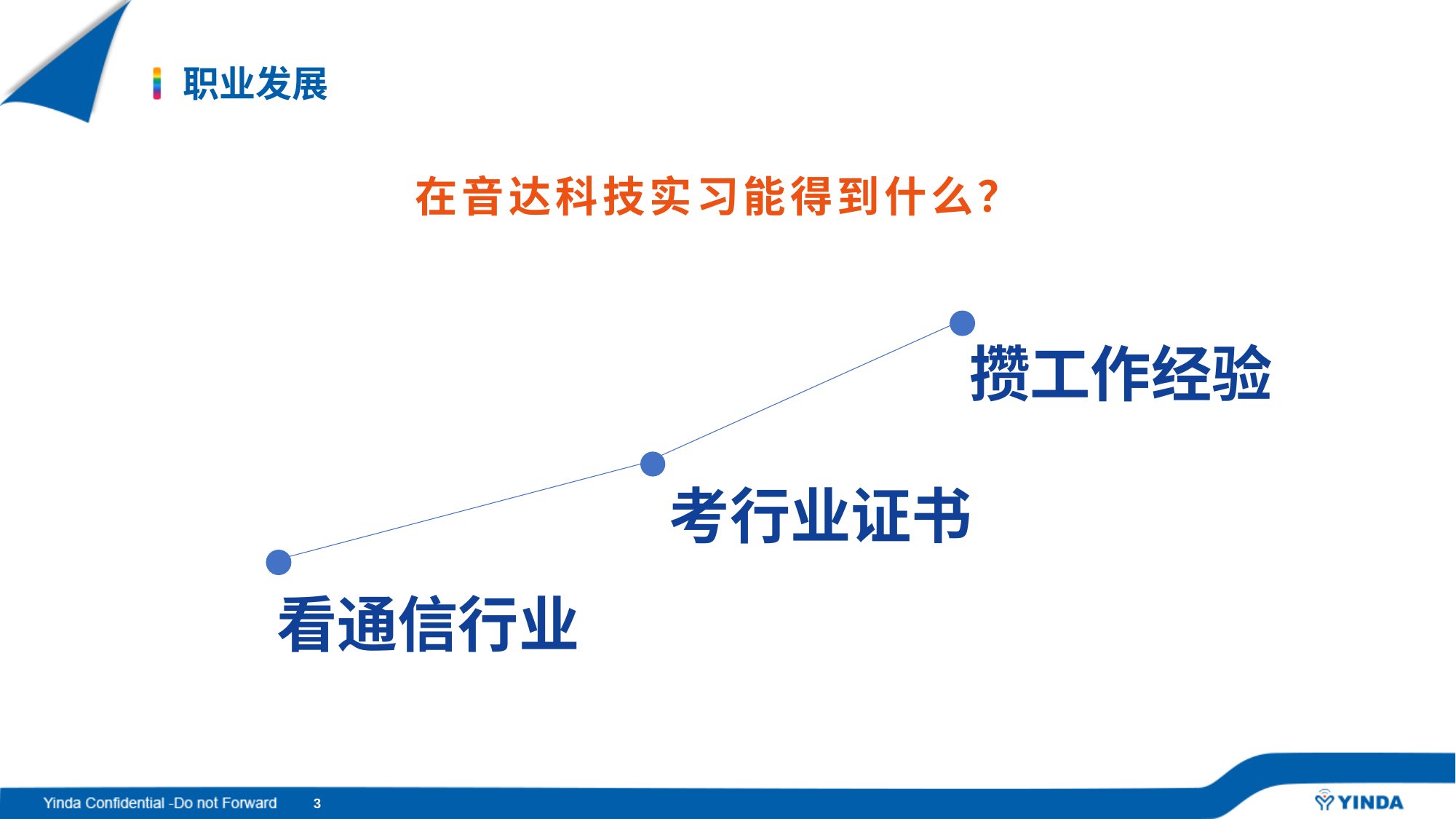

# 职业发展
在音达科技实习能得到什么？

攒工作经验

考行业证书

看通信行业
3